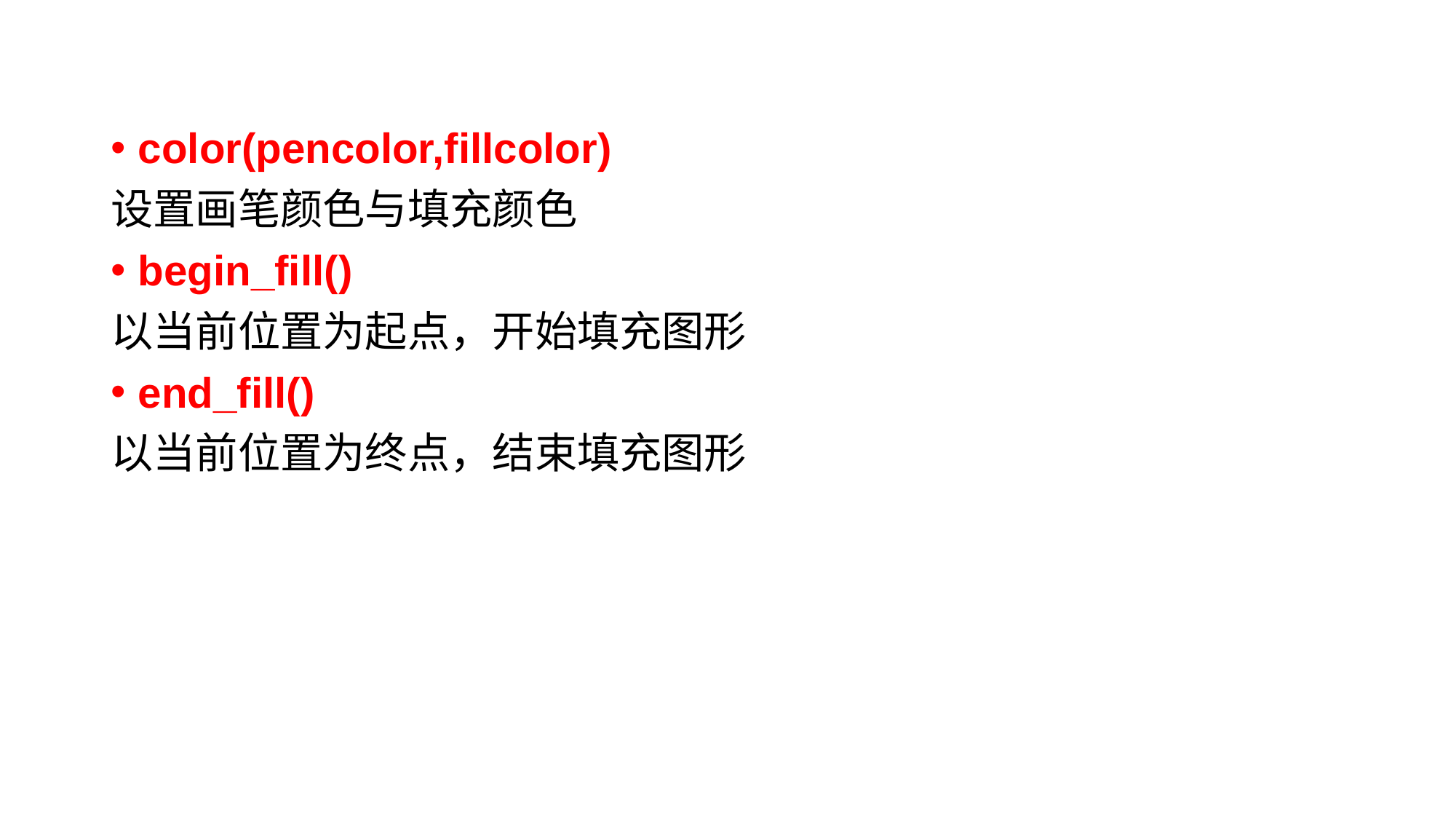

color(pencolor,fillcolor)
设置画笔颜色与填充颜色
begin_fill()
以当前位置为起点，开始填充图形
end_fill()
以当前位置为终点，结束填充图形